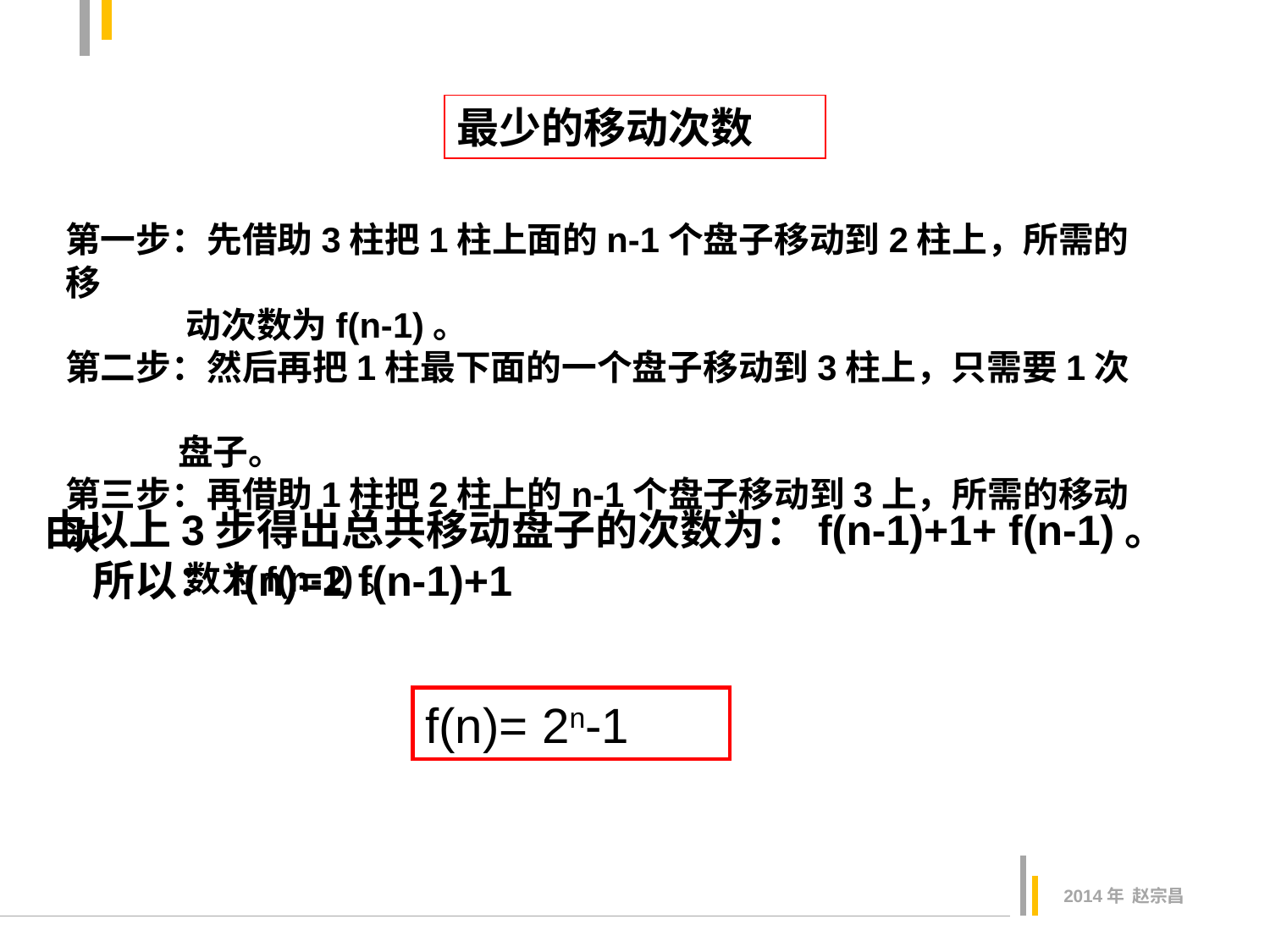

最少的移动次数

第一步：先借助3柱把1柱上面的n-1个盘子移动到2柱上，所需的移
               动次数为f(n-1)。
第二步：然后再把1柱最下面的一个盘子移动到3柱上，只需要1次
              盘子。
第三步：再借助1柱把2柱上的n-1个盘子移动到3上，所需的移动次
               数为f(n-1)。
由以上3步得出总共移动盘子的次数为：f(n-1)+1+ f(n-1)。
    所以：f(n)=2 f(n-1)+1
f(n)= 2n-1